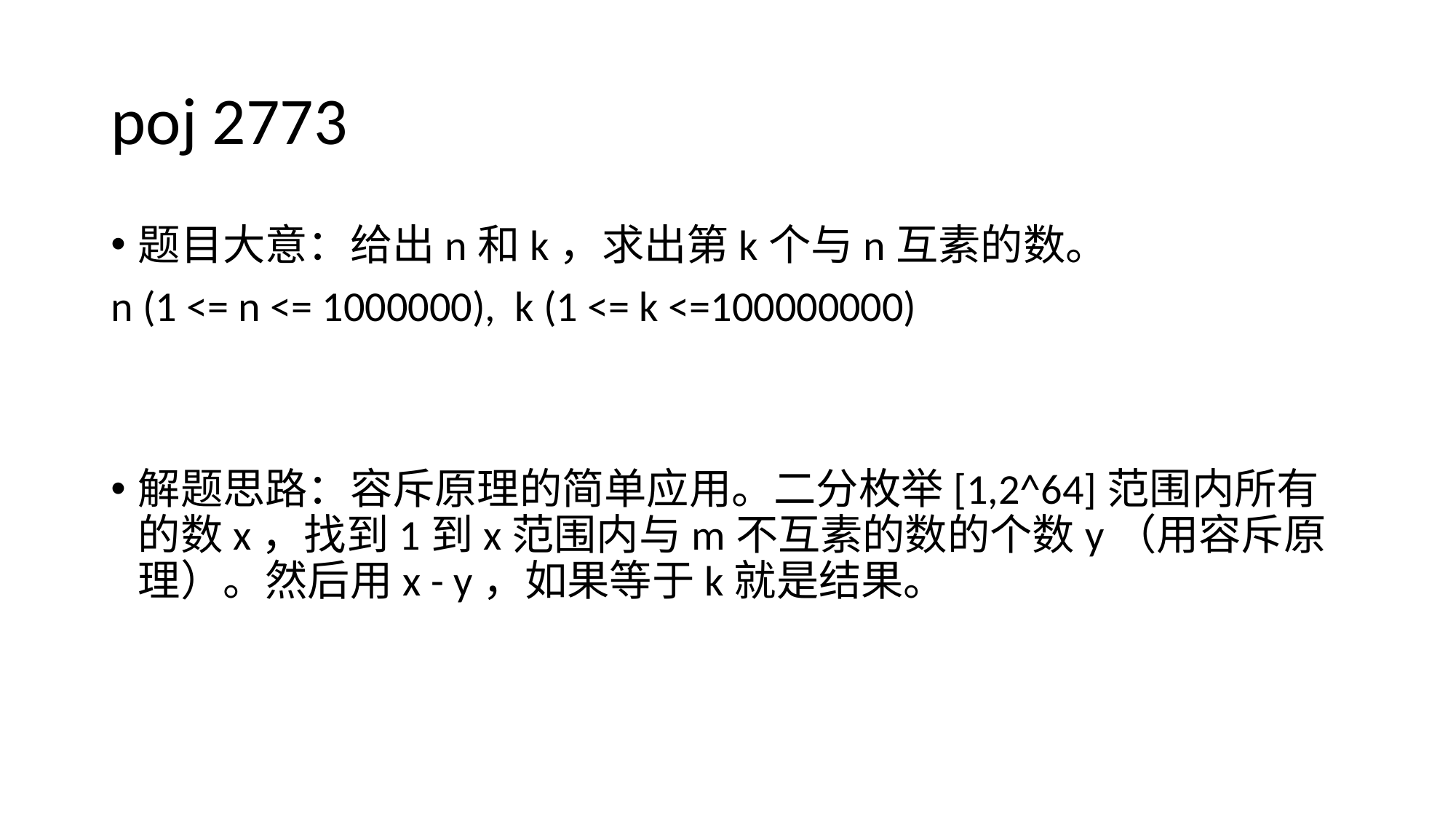

# poj 2773
题目大意：给出n和k，求出第k个与n互素的数。
n (1 <= n <= 1000000),  k (1 <= k <=100000000)

解题思路：容斥原理的简单应用。二分枚举[1,2^64]范围内所有的数x，找到1到x范围内与m不互素的数的个数y（用容斥原理）。然后用x - y，如果等于k就是结果。